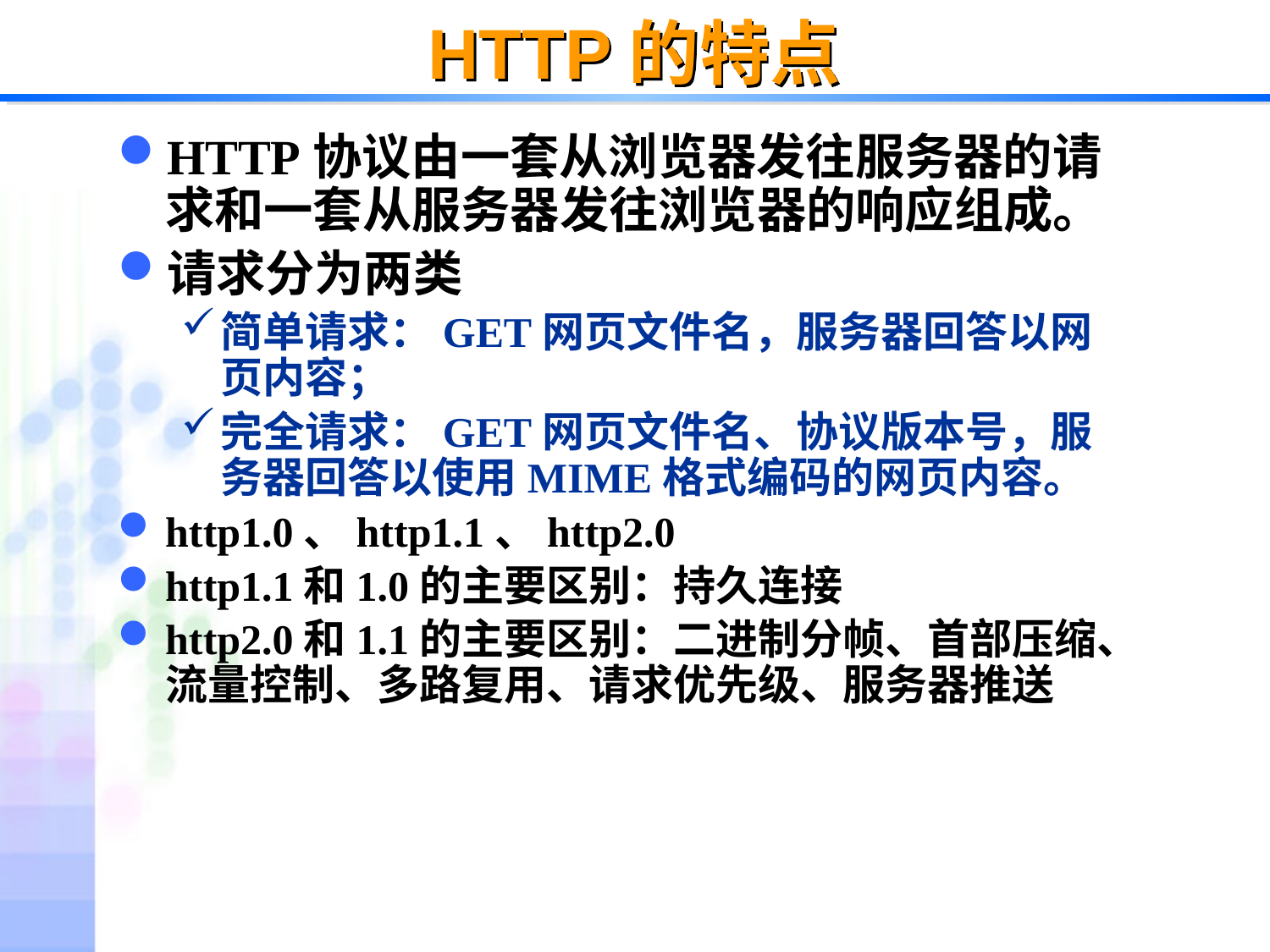

# HTTP的特点
HTTP协议由一套从浏览器发往服务器的请求和一套从服务器发往浏览器的响应组成。
请求分为两类
简单请求：GET网页文件名，服务器回答以网页内容；
完全请求：GET网页文件名、协议版本号，服务器回答以使用MIME格式编码的网页内容。
http1.0、http1.1、http2.0
http1.1和1.0的主要区别：持久连接
http2.0和1.1的主要区别：二进制分帧、首部压缩、流量控制、多路复用、请求优先级、服务器推送